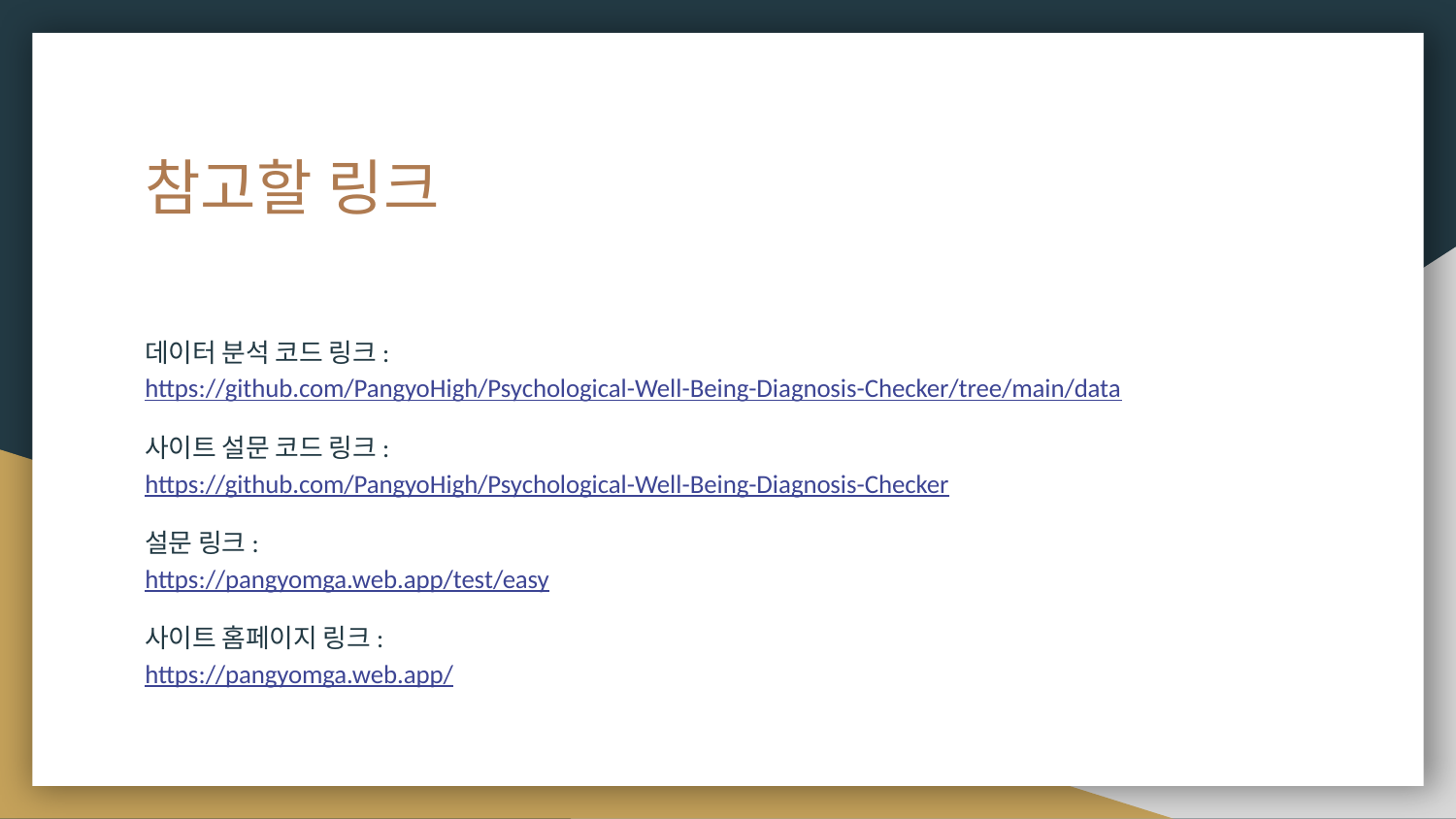

# 참고할 링크
데이터 분석 코드 링크: https://github.com/PangyoHigh/Psychological-Well-Being-Diagnosis-Checker/tree/main/data
사이트 설문 코드 링크:
https://github.com/PangyoHigh/Psychological-Well-Being-Diagnosis-Checker
설문 링크:
https://pangyomga.web.app/test/easy
사이트 홈페이지 링크:
https://pangyomga.web.app/